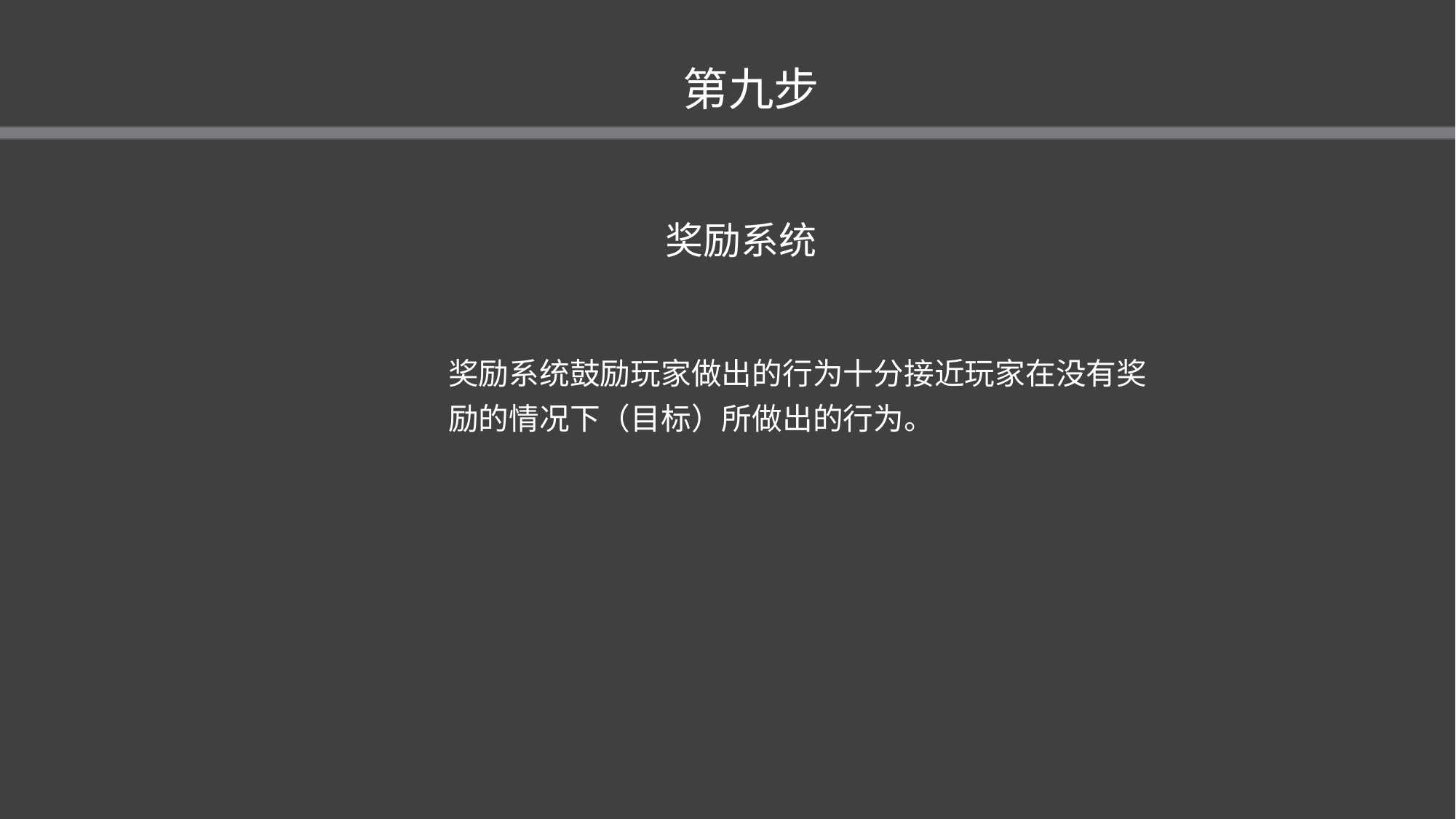

第九步

奖励系统
奖励系统鼓励玩家做出的行为十分接近玩家在没有奖励的情况下（目标）所做出的行为。